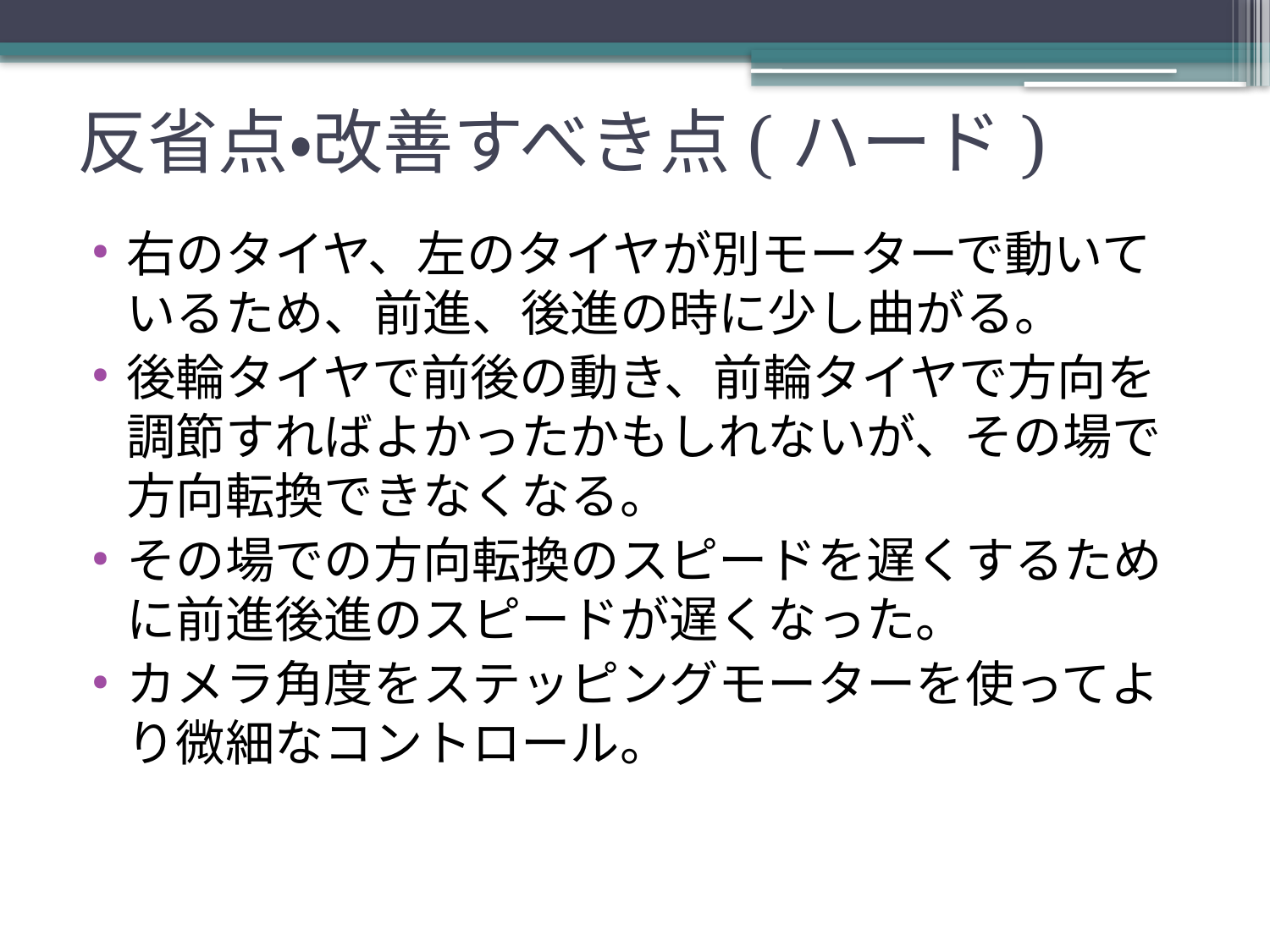

# 反省点・改善すべき点(ハード)
右のタイヤ、左のタイヤが別モーターで動いているため、前進、後進の時に少し曲がる。
後輪タイヤで前後の動き、前輪タイヤで方向を調節すればよかったかもしれないが、その場で方向転換できなくなる。
その場での方向転換のスピードを遅くするために前進後進のスピードが遅くなった。
カメラ角度をステッピングモーターを使ってより微細なコントロール。